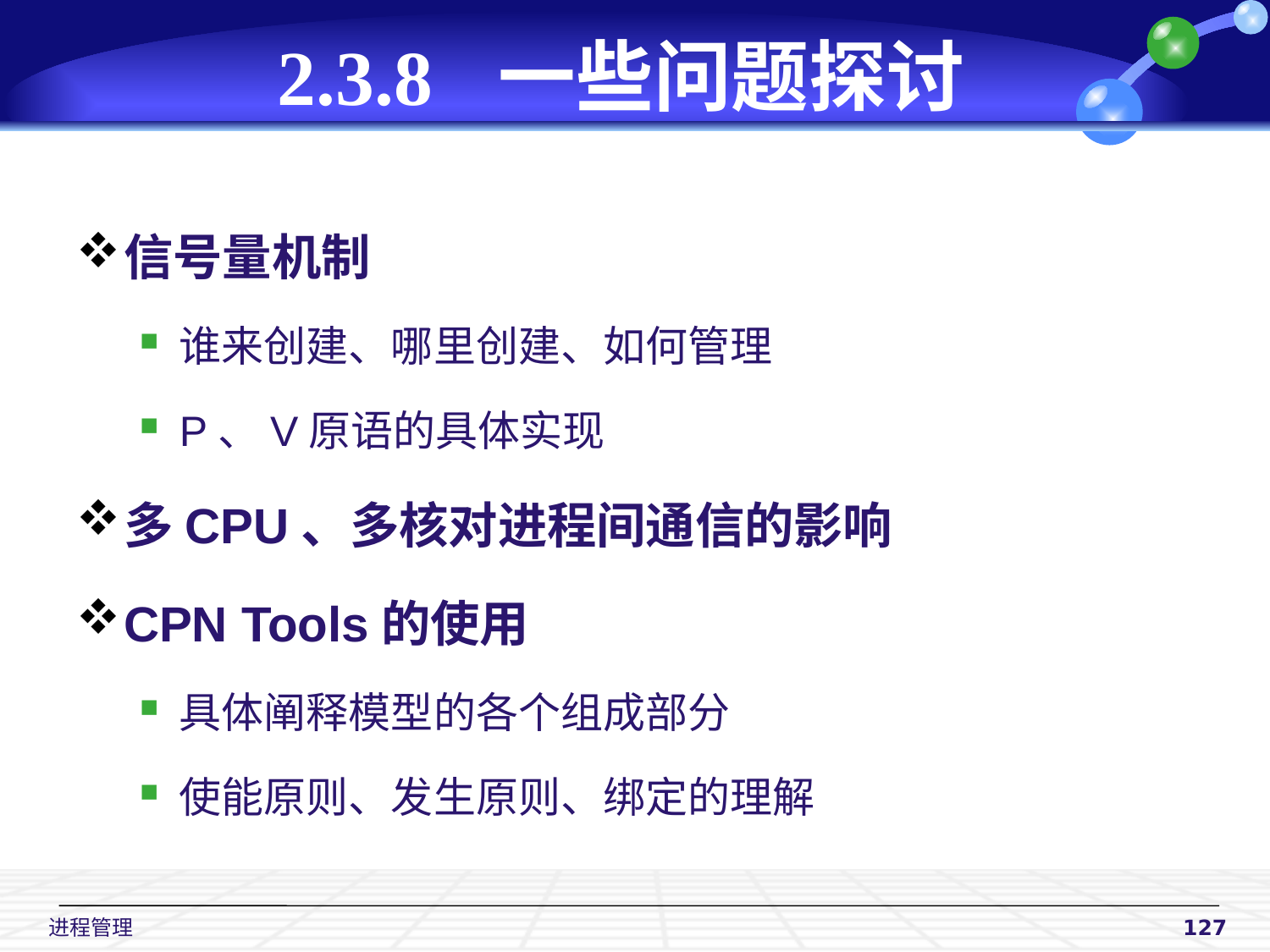

2.3.8 一些问题探讨
信号量机制
谁来创建、哪里创建、如何管理
P、V原语的具体实现
多CPU、多核对进程间通信的影响
CPN Tools的使用
具体阐释模型的各个组成部分
使能原则、发生原则、绑定的理解
   进程管理
127